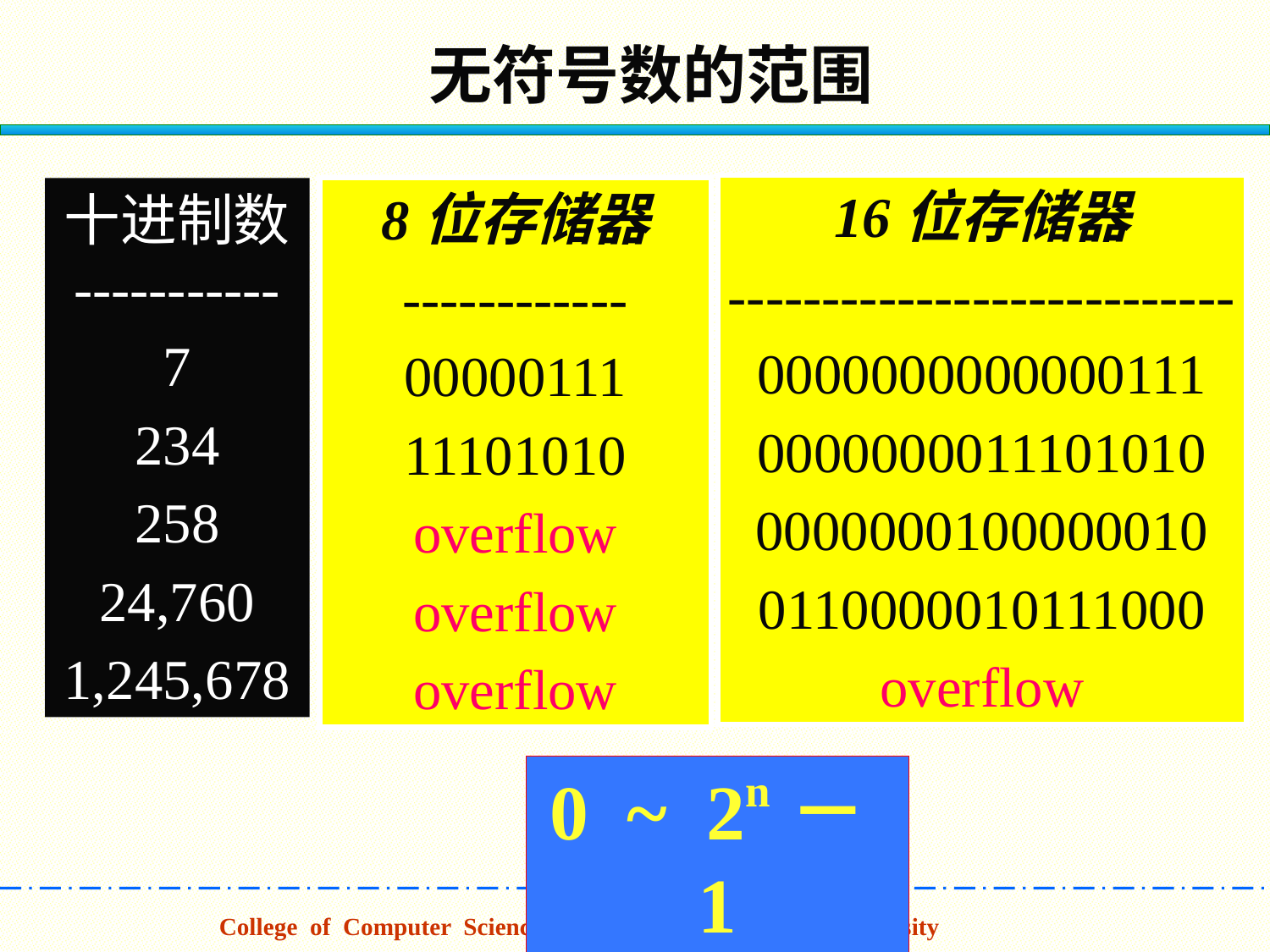

无符号数的范围
16位存储器
---------------------------
0000000000000111
0000000011101010
0000000100000010
0110000010111000
overflow
8位存储器
------------
00000111
11101010
overflow
overflow
overflow
十进制数
-----------
7
234
258
24,760
1,245,678
0  ~  2n－1